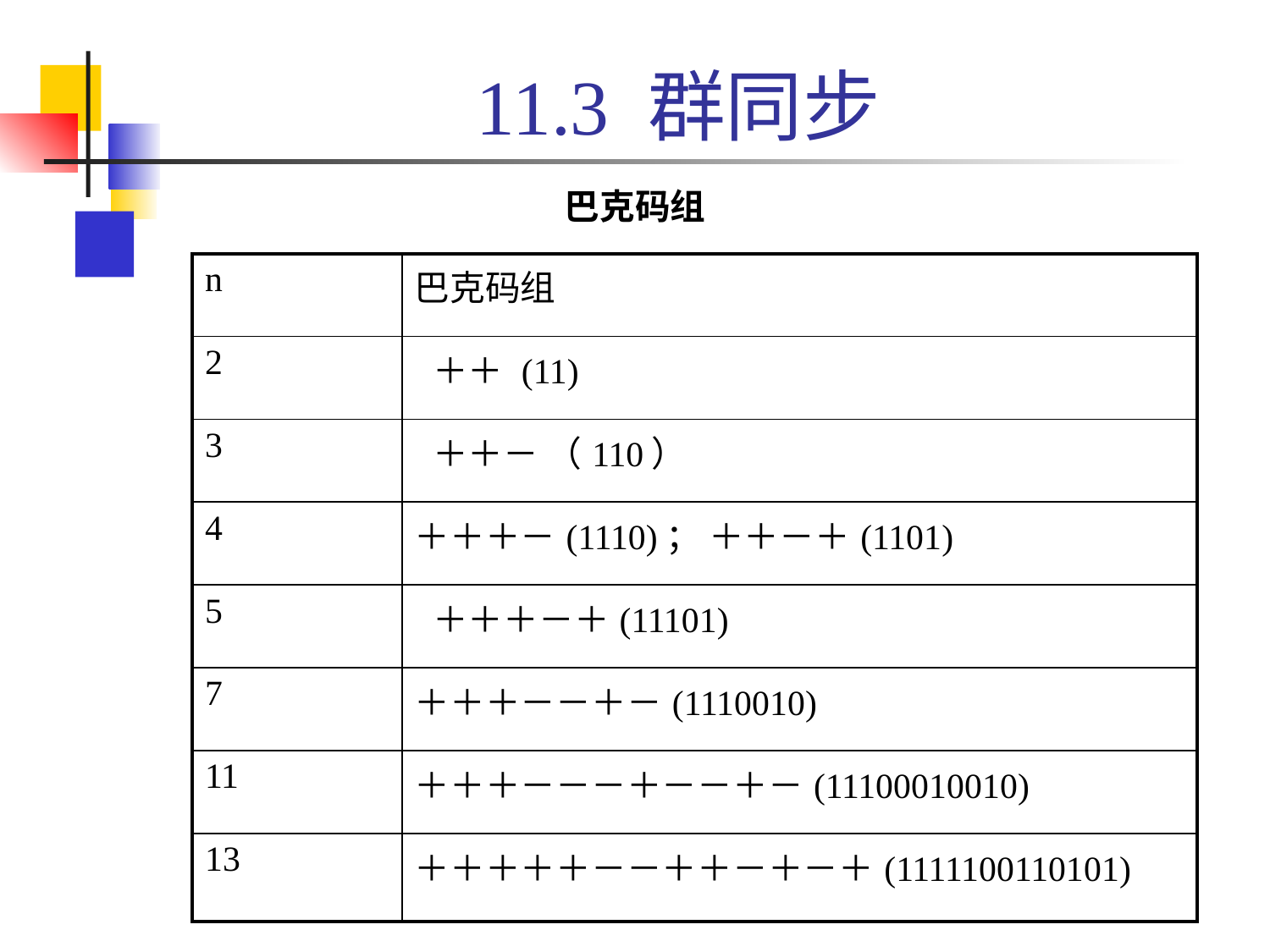

11.3 群同步
巴克码组
| n | 巴克码组 |
| --- | --- |
| 2 | ＋＋ (11) |
| 3 | ＋＋－ （110） |
| 4 | ＋＋＋－(1110)； ＋＋－＋(1101) |
| 5 | ＋＋＋－＋(11101) |
| 7 | ＋＋＋－－＋－(1110010) |
| 11 | ＋＋＋－－－＋－－＋－(11100010010) |
| 13 | ＋＋＋＋＋－－＋＋－＋－＋(1111100110101) |